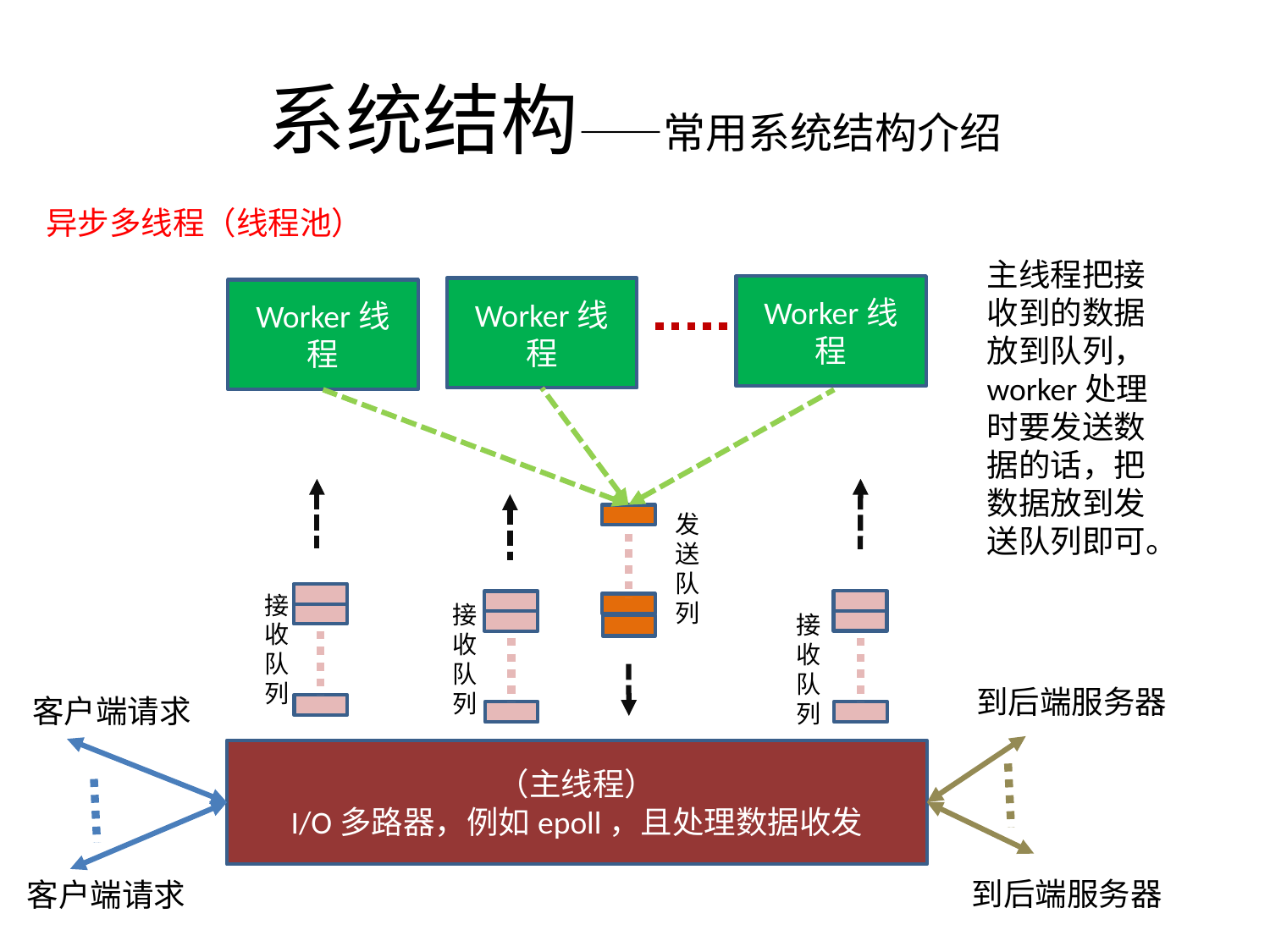

# 系统结构——常用系统结构介绍
异步多线程（线程池）
主线程把接收到的数据放到队列，worker处理时要发送数据的话，把数据放到发送队列即可。
Worker线程
Worker线程
Worker线程
发送队列

接收队列

接收队列

接收队列

到后端服务器
客户端请求

（主线程）
I/O多路器，例如epoll，且处理数据收发
到后端服务器
客户端请求